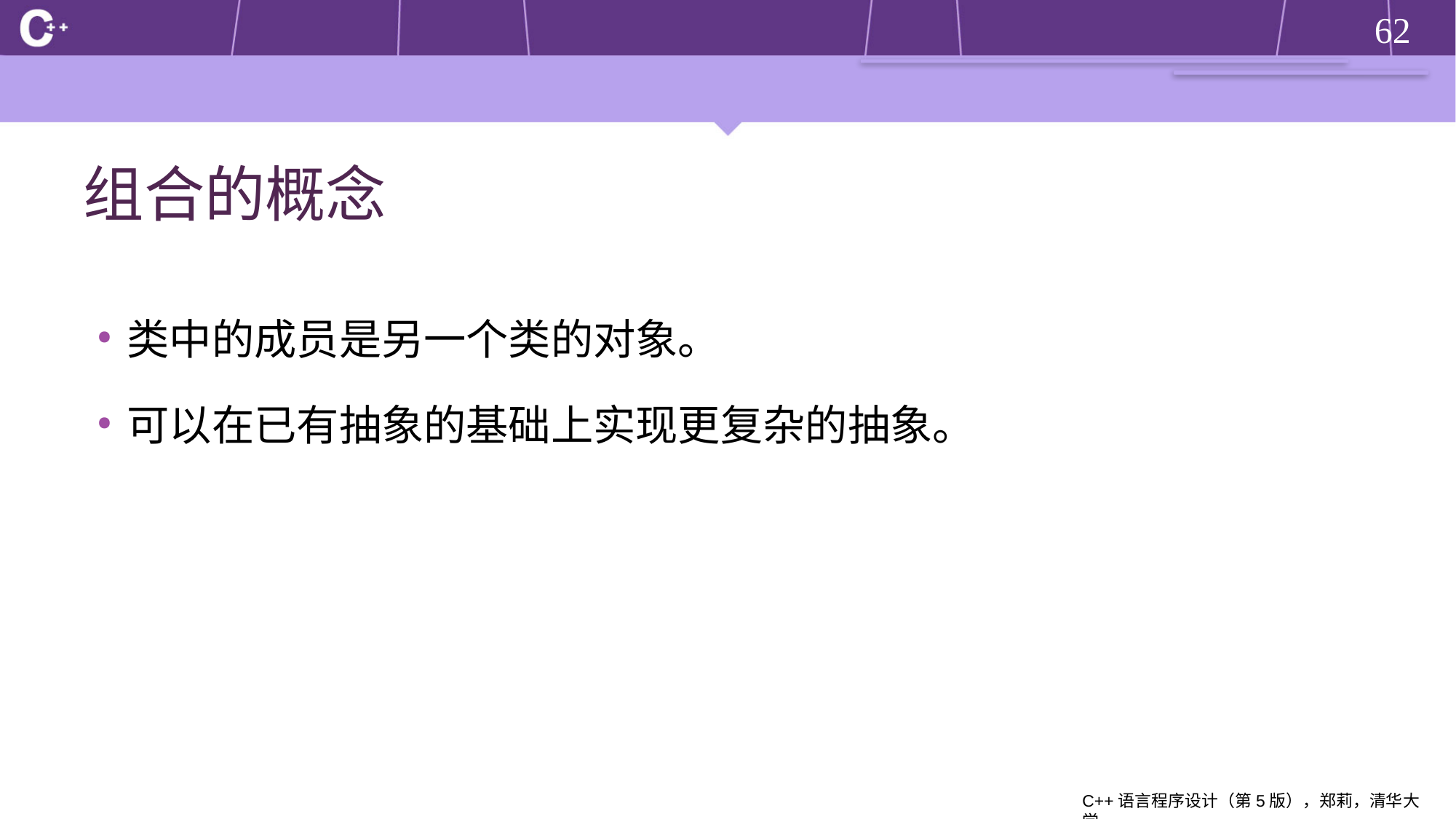

# 组合的概念
类中的成员是另一个类的对象。
可以在已有抽象的基础上实现更复杂的抽象。